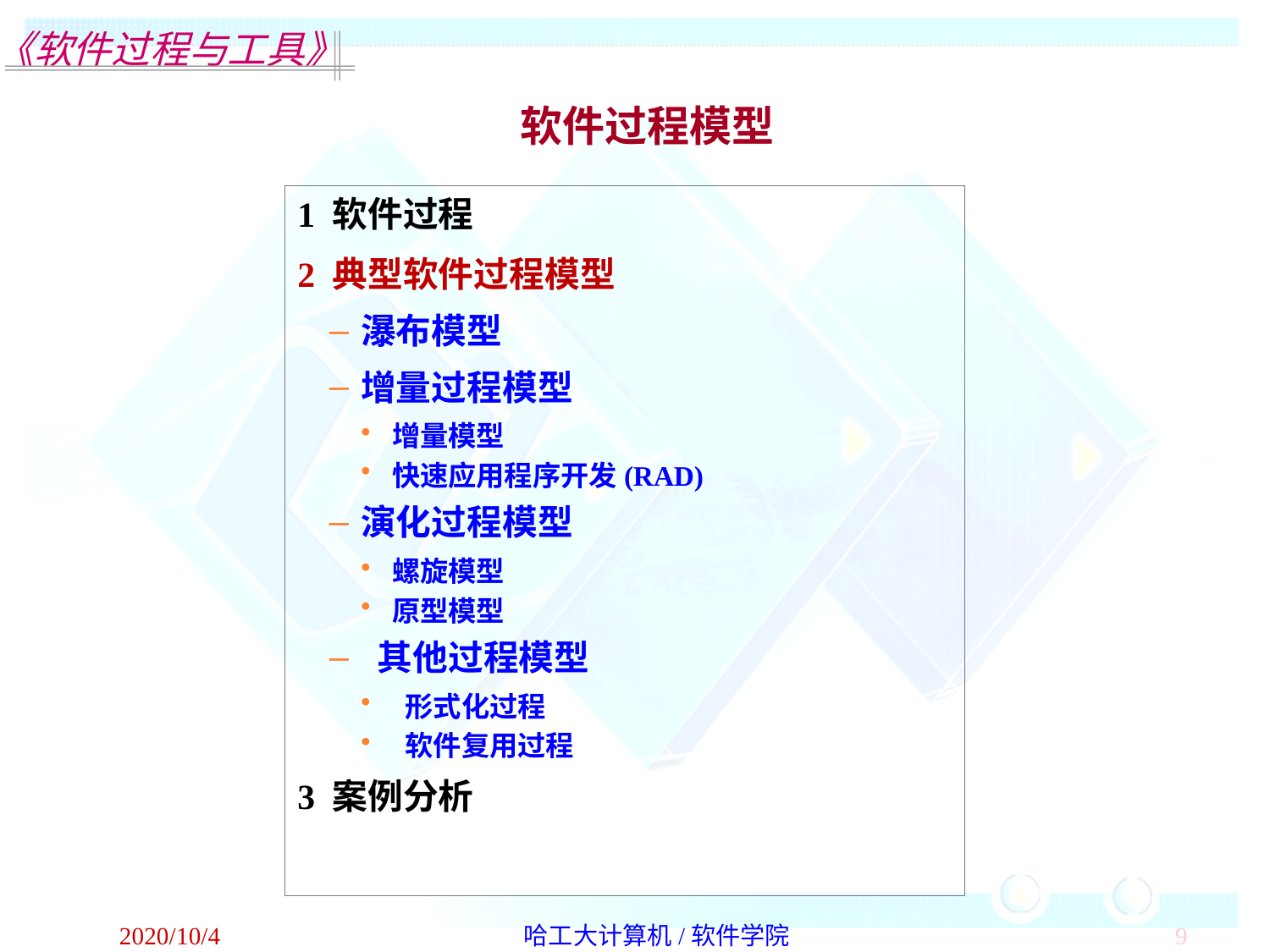

软件过程模型
1 软件过程
2 典型软件过程模型
瀑布模型
增量过程模型
增量模型
快速应用程序开发(RAD)
演化过程模型
螺旋模型
原型模型
 其他过程模型
 形式化过程
 软件复用过程
3 案例分析